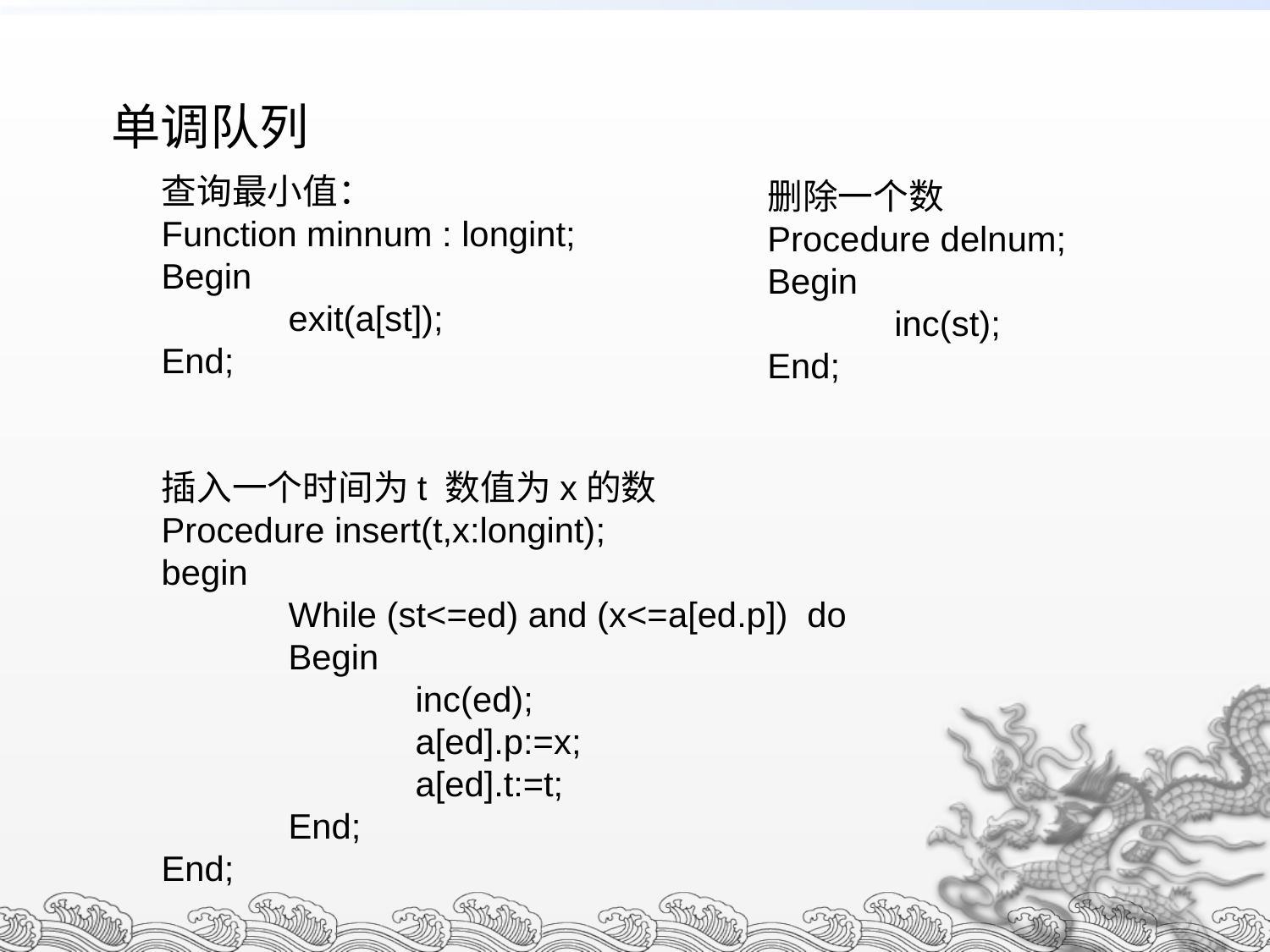

单调队列
查询最小值：
Function minnum : longint;
Begin
 	exit(a[st]);
End;

插入一个时间为t 数值为x的数
Procedure insert(t,x:longint);
begin
	While (st<=ed) and (x<=a[ed.p])  do
	Begin
		inc(ed);
		a[ed].p:=x;
		a[ed].t:=t;
	End;
End;
删除一个数
Procedure delnum;
Begin
	inc(st);
End;